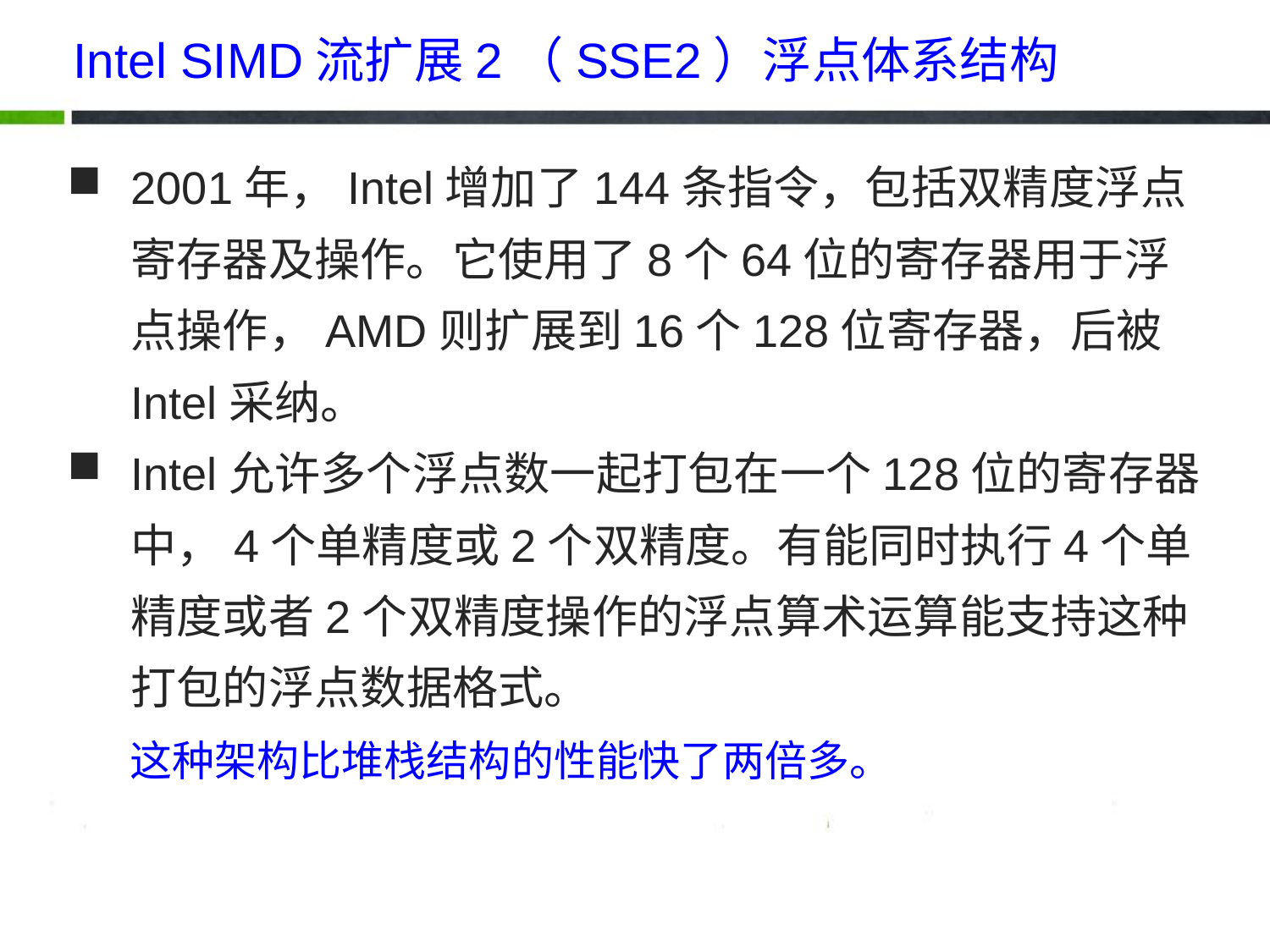

# Intel SIMD流扩展2（SSE2）浮点体系结构
2001年，Intel增加了144条指令，包括双精度浮点寄存器及操作。它使用了8个64位的寄存器用于浮点操作，AMD则扩展到16个128位寄存器，后被Intel采纳。
Intel允许多个浮点数一起打包在一个128位的寄存器中，4个单精度或2个双精度。有能同时执行4个单精度或者2个双精度操作的浮点算术运算能支持这种打包的浮点数据格式。
     这种架构比堆栈结构的性能快了两倍多。
55